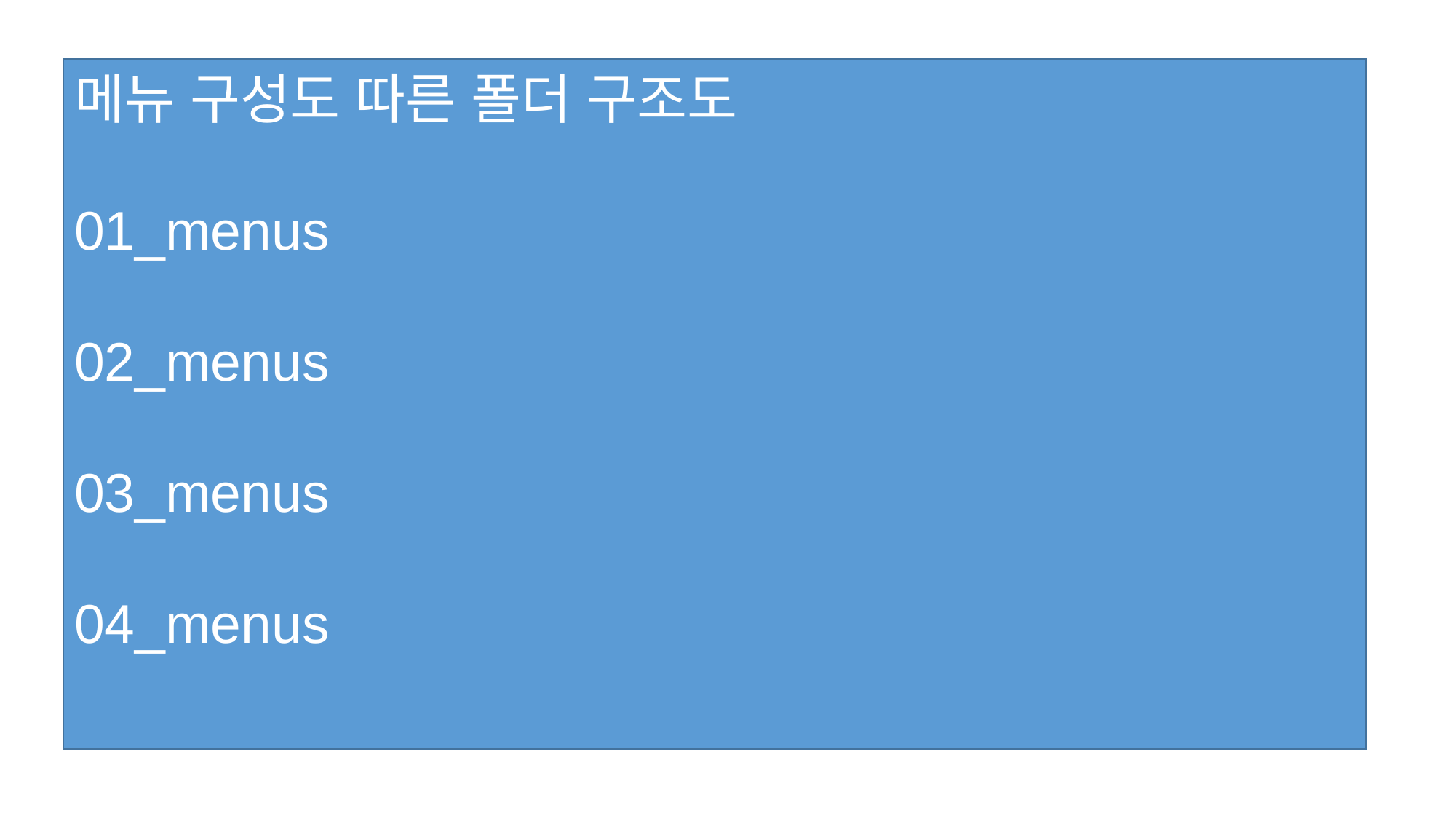

메뉴 구성도 따른 폴더 구조도

01_menus

02_menus

03_menus

04_menus